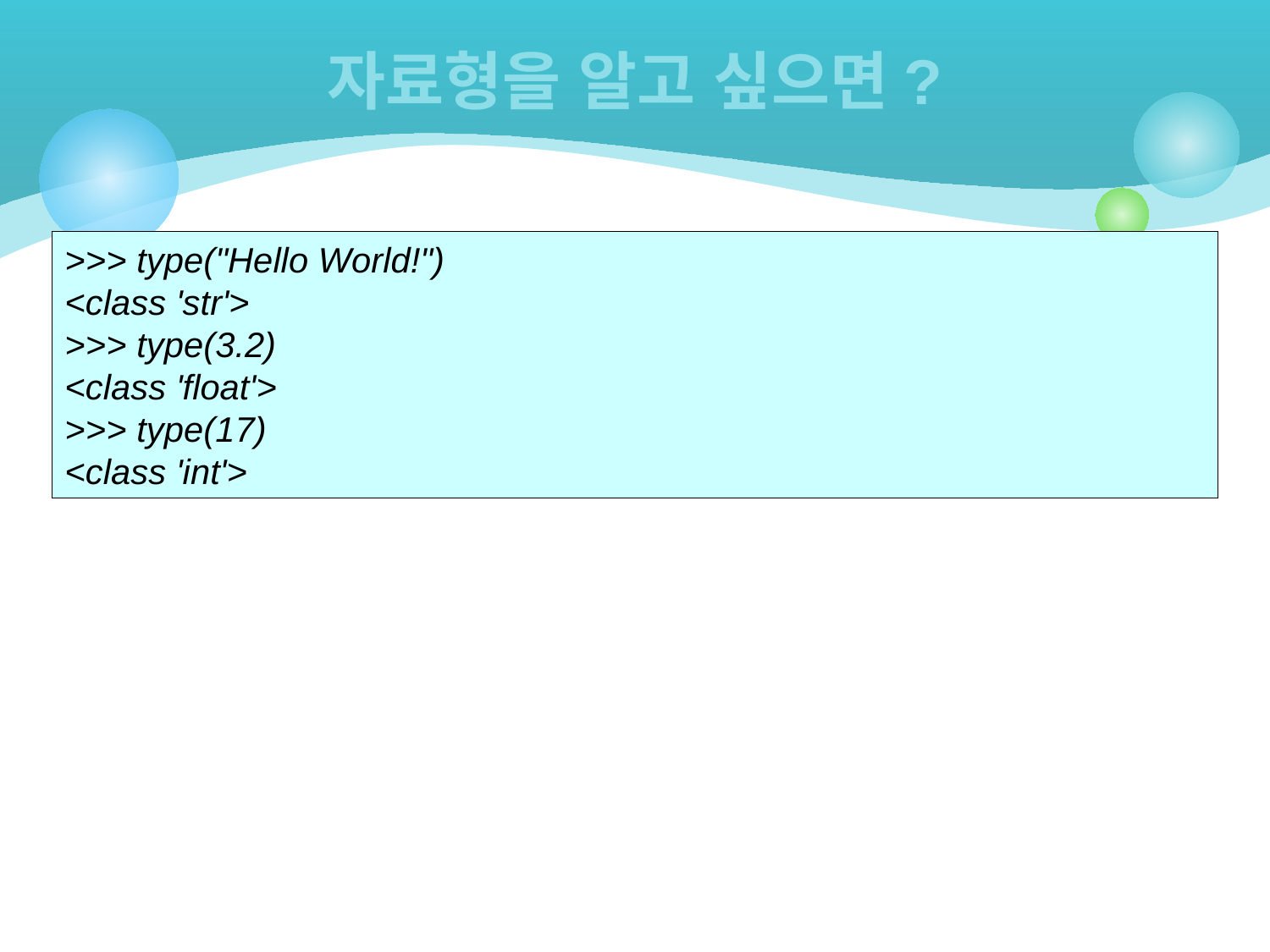

# 자료형을 알고 싶으면?

>>> type("Hello World!")
<class 'str'>
>>> type(3.2)
<class 'float'>
>>> type(17)
<class 'int'>